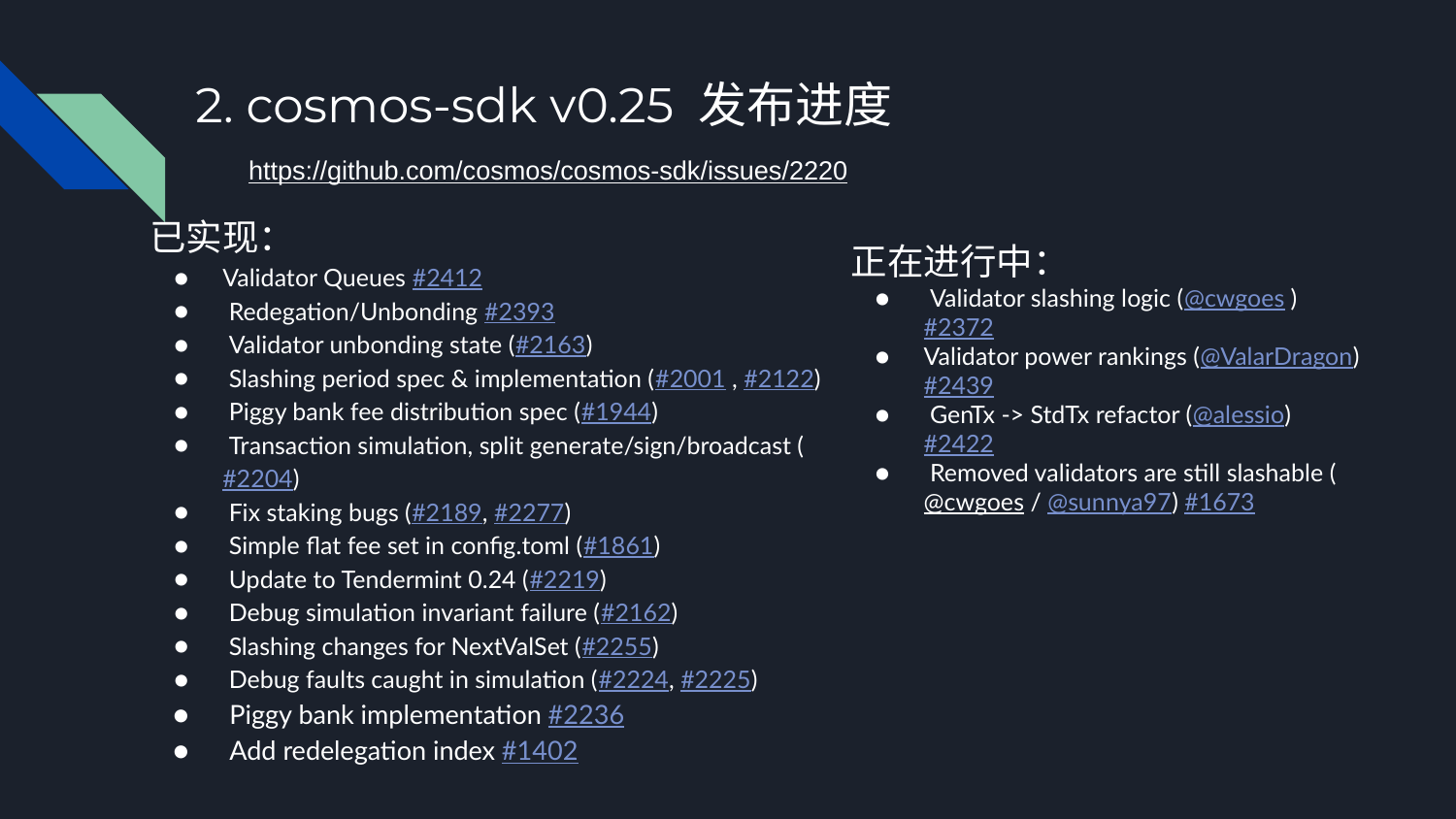

# 2. cosmos-sdk v0.25 发布进度
https://github.com/cosmos/cosmos-sdk/issues/2220

已实现：
Validator Queues #2412
 Redegation/Unbonding #2393
 Validator unbonding state (#2163)
 Slashing period spec & implementation (#2001 , #2122)
 Piggy bank fee distribution spec (#1944)
 Transaction simulation, split generate/sign/broadcast (#2204)
 Fix staking bugs (#2189, #2277)
 Simple flat fee set in config.toml (#1861)
 Update to Tendermint 0.24 (#2219)
 Debug simulation invariant failure (#2162)
 Slashing changes for NextValSet (#2255)
 Debug faults caught in simulation (#2224, #2225)
 Piggy bank implementation #2236
 Add redelegation index #1402

正在进行中：
 Validator slashing logic (@cwgoes ) #2372
Validator power rankings (@ValarDragon) #2439
 GenTx -> StdTx refactor (@alessio) #2422
 Removed validators are still slashable (@cwgoes / @sunnya97) #1673